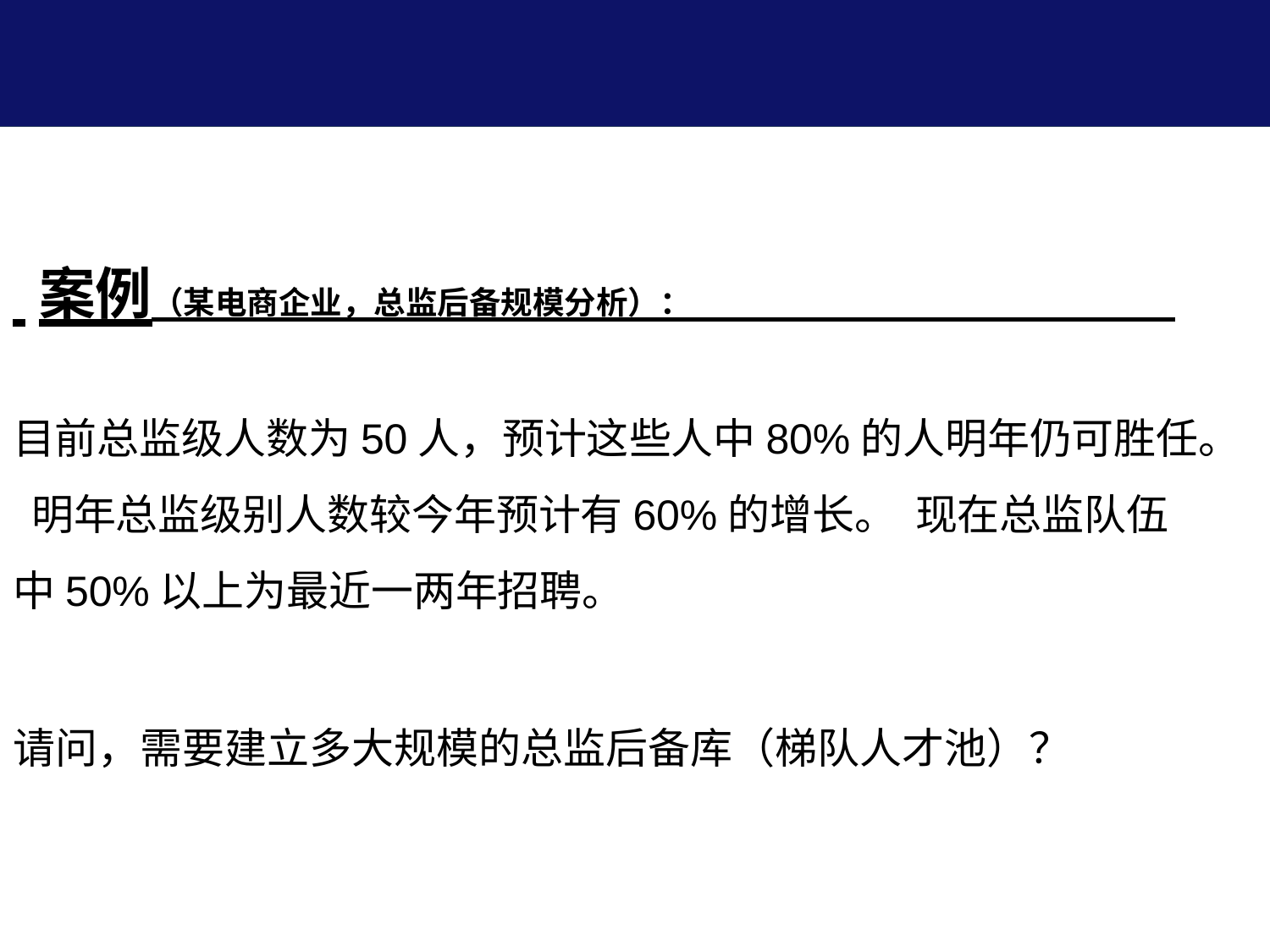

# 案例（某电商企业，总监后备规模分析）：
目前总监级人数为50人，预计这些人中80%的人明年仍可胜任。  明年总监级别人数较今年预计有60%的增长。  现在总监队伍中50%以上为最近一两年招聘。

请问，需要建立多大规模的总监后备库（梯队人才池）？